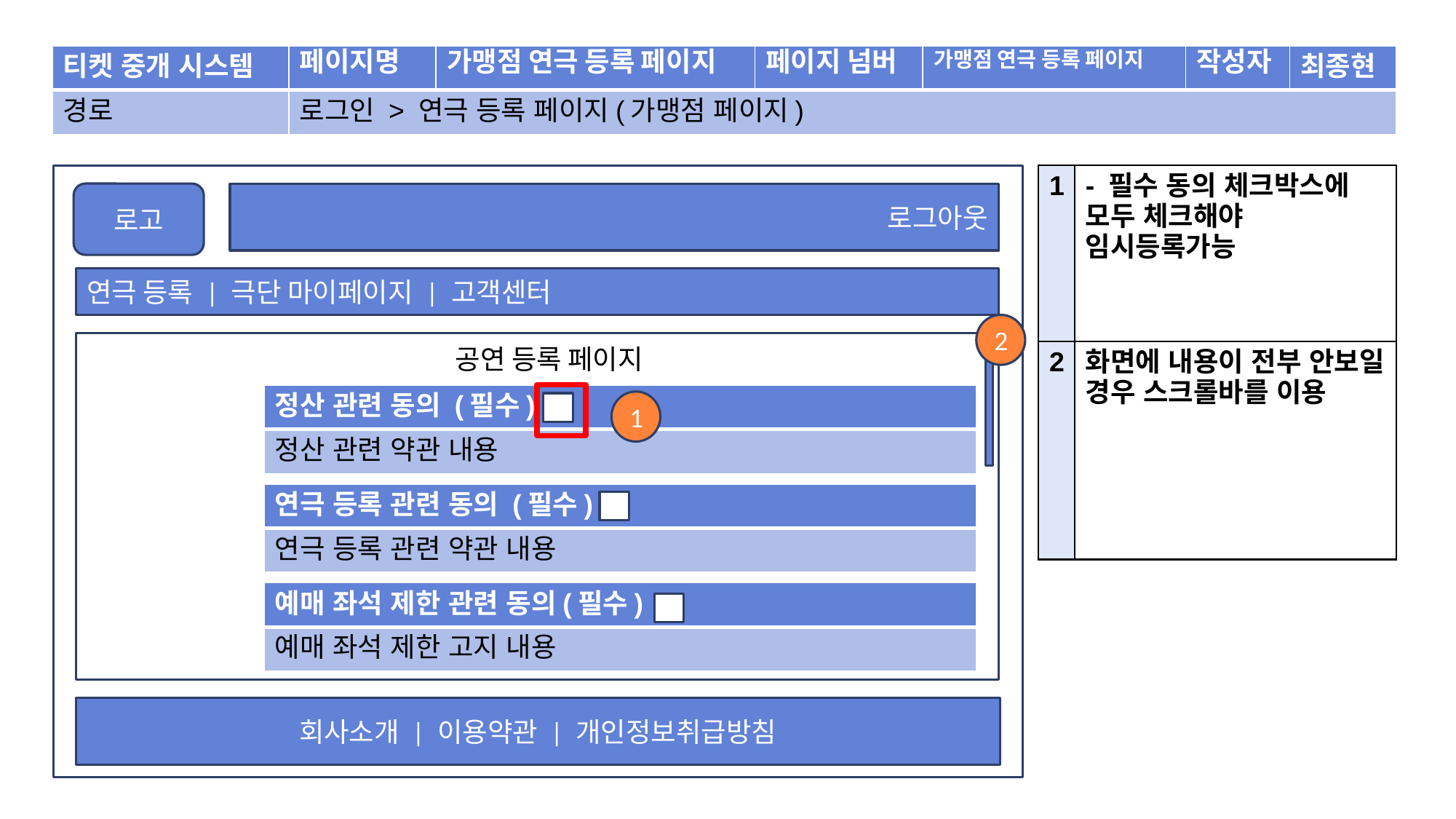

| 티켓 중개 시스템 | 페이지명 | 가맹점 연극 등록 페이지 | 페이지 넘버 | 가맹점 연극 등록 페이지 | 작성자 | 최종현 |
| --- | --- | --- | --- | --- | --- | --- |
| 경로 | 로그인 > 연극 등록 페이지(가맹점 페이지) |  |  |  |  |  |
| 1 | - 필수 동의 체크박스에 모두 체크해야 임시등록가능 |
| --- | --- |
| 2 | 화면에 내용이 전부 안보일 경우 스크롤바를 이용 |

로고
로그아웃
연극 등록 | 극단 마이페이지 | 고객센터
2

공연 등록 페이지

| 정산 관련 동의 (필수) |
| --- |
| 정산 관련 약관 내용 |
1

| 연극 등록 관련 동의 (필수) |
| --- |
| 연극 등록 관련 약관 내용 |

| 예매 좌석 제한 관련 동의(필수) |
| --- |
| 예매 좌석 제한 고지 내용 |

회사소개 | 이용약관 | 개인정보취급방침